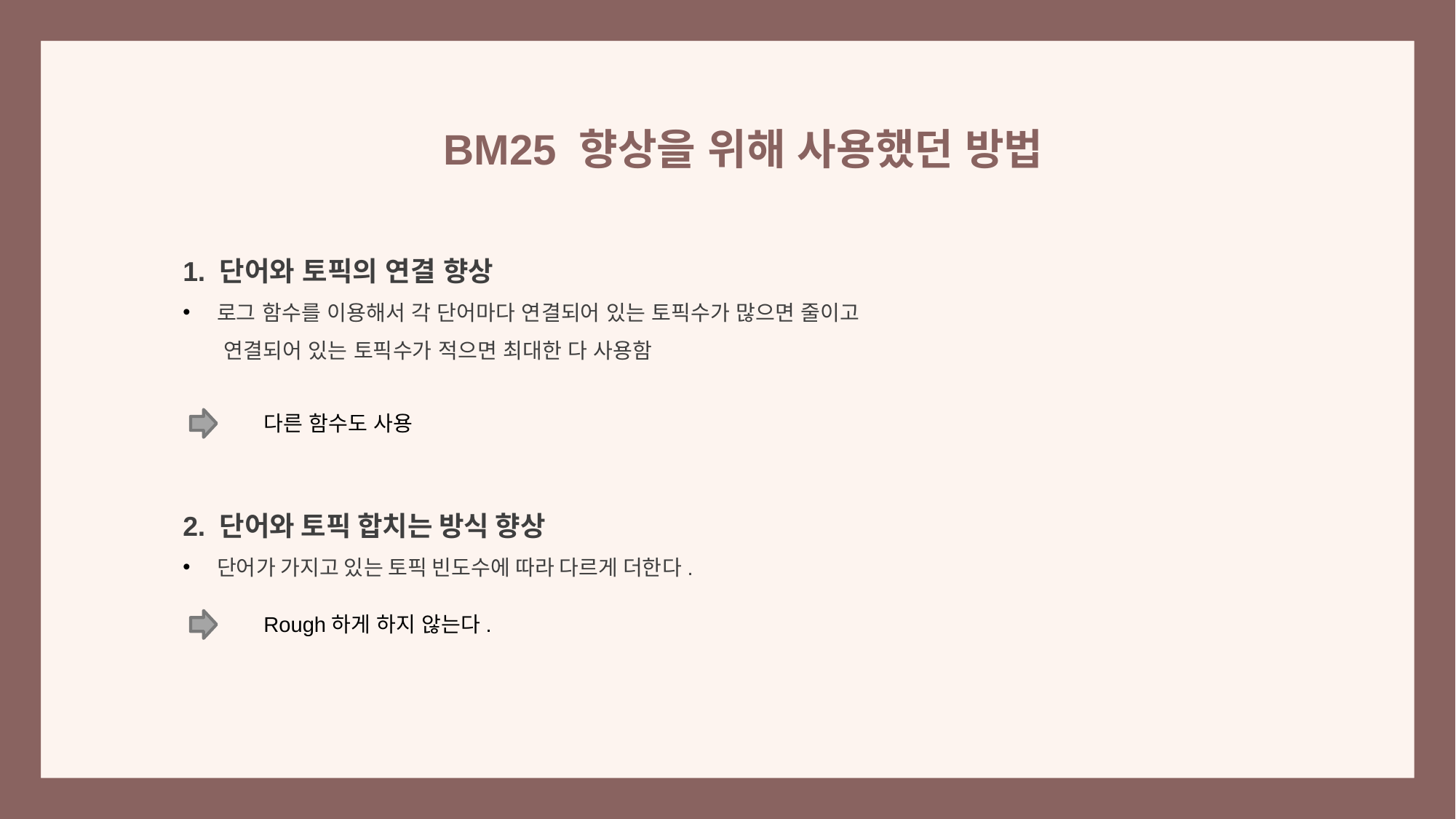

BM25 향상을 위해 사용했던 방법
1. 단어와 토픽의 연결 향상
로그 함수를 이용해서 각 단어마다 연결되어 있는 토픽수가 많으면 줄이고
      연결되어 있는 토픽수가 적으면 최대한 다 사용함
다른 함수도 사용

2. 단어와 토픽 합치는 방식 향상
단어가 가지고 있는 토픽 빈도수에 따라 다르게 더한다.

Rough하게 하지 않는다.